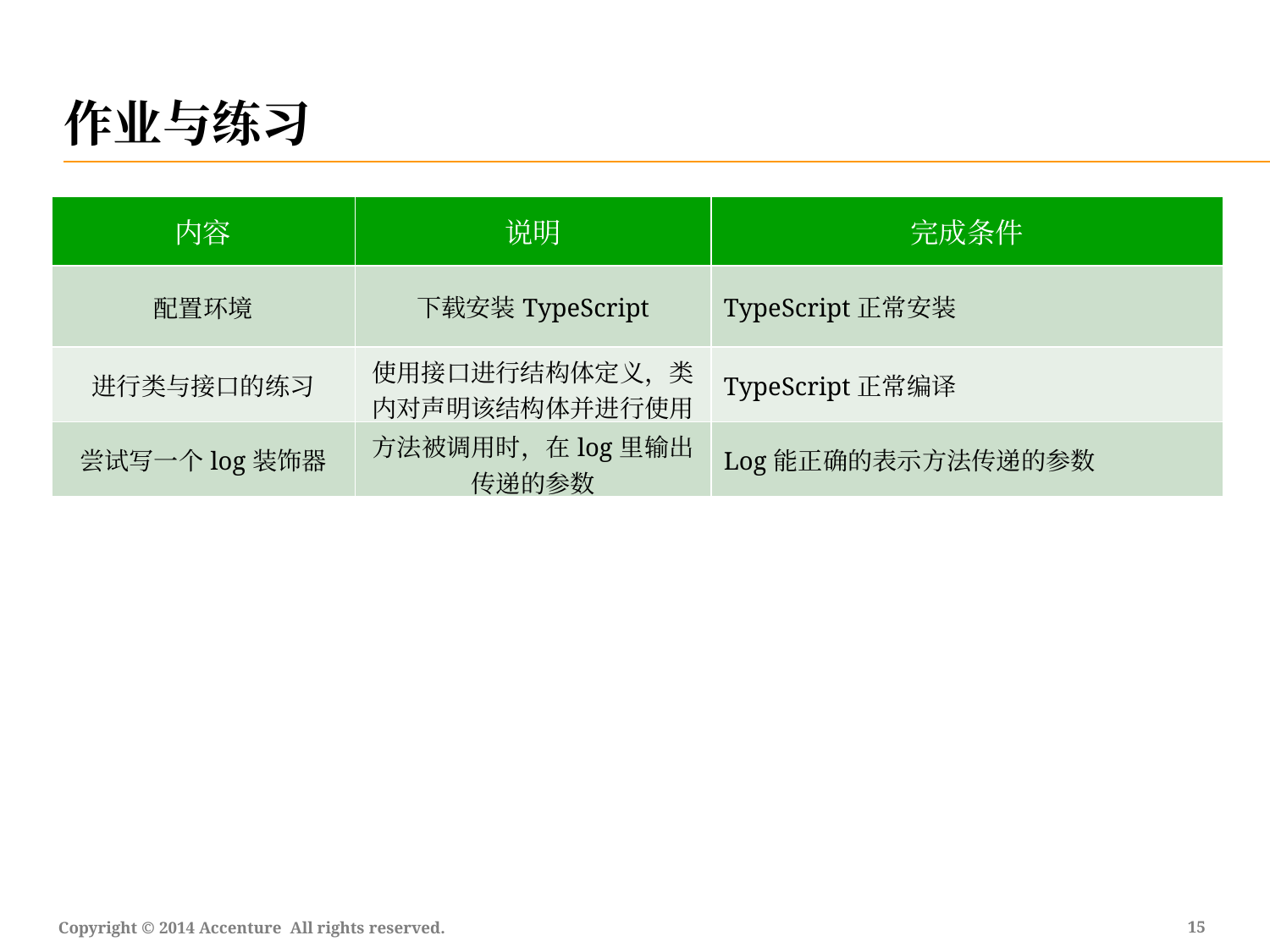

作业与练习
| 内容 | 说明 | 完成条件 |
| --- | --- | --- |
| 配置环境 | 下载安装TypeScript | TypeScript正常安装 |
| 进行类与接口的练习 | 使用接口进行结构体定义，类内对声明该结构体并进行使用 | TypeScript正常编译 |
| 尝试写一个log装饰器 | 方法被调用时，在log里输出传递的参数 | Log能正确的表示方法传递的参数 |

15
Copyright © 2014 Accenture  All rights reserved.